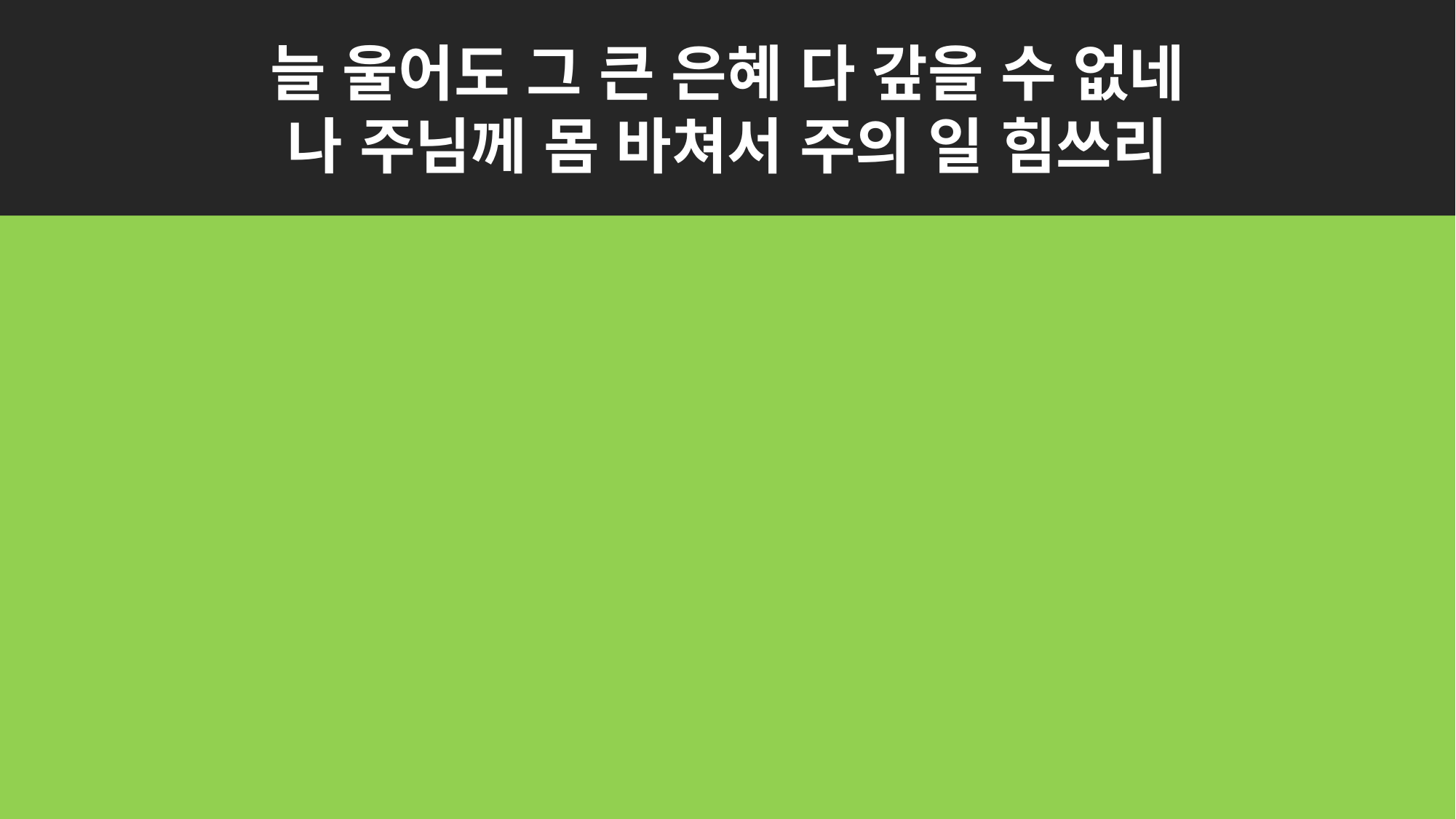

늘 울어도 그 큰 은혜 다 갚을 수 없네
나 주님께 몸 바쳐서 주의 일 힘쓰리